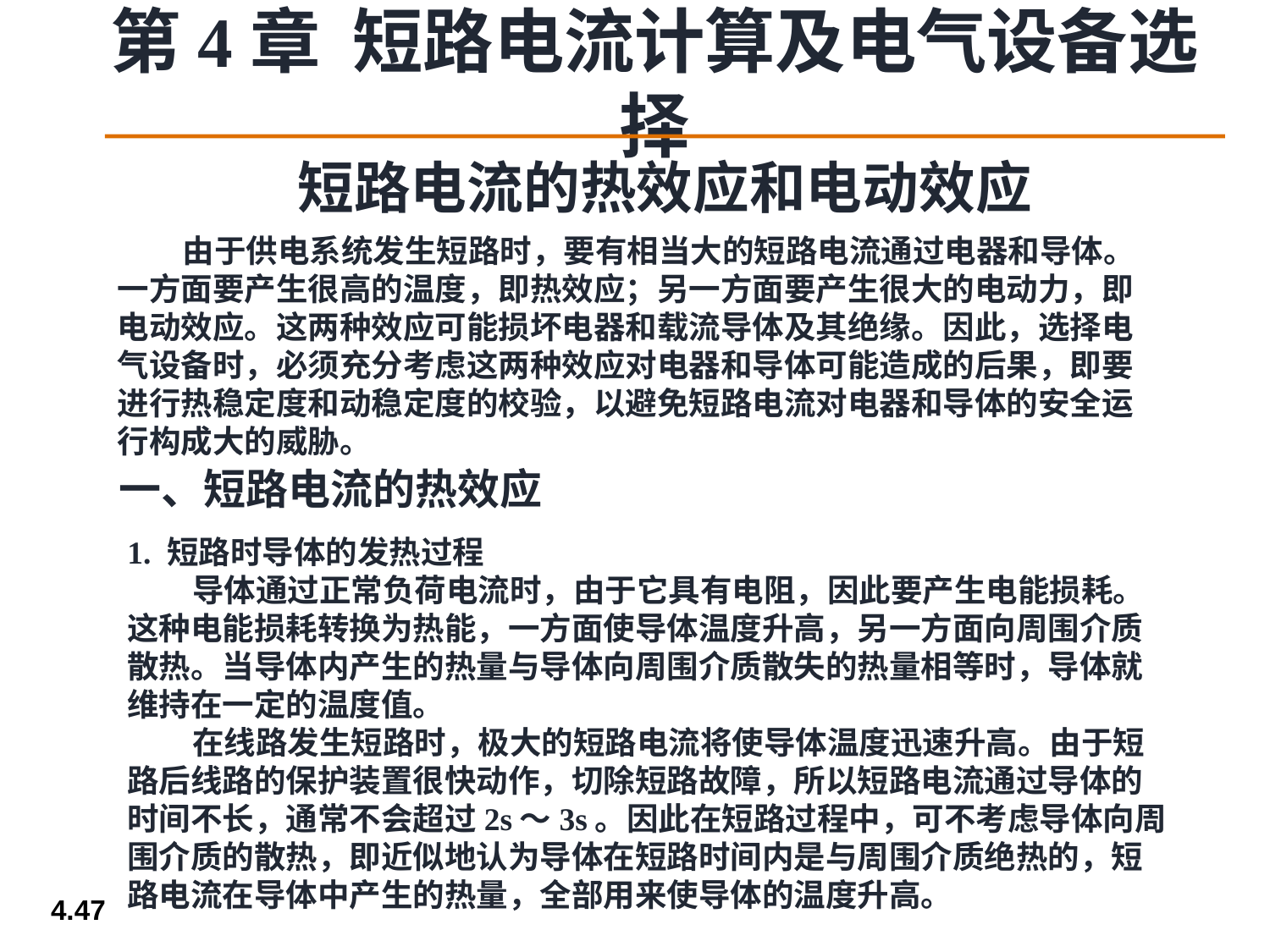

短路电流的热效应和电动效应
        由于供电系统发生短路时，要有相当大的短路电流通过电器和导体。一方面要产生很高的温度，即热效应；另一方面要产生很大的电动力，即电动效应。这两种效应可能损坏电器和载流导体及其绝缘。因此，选择电气设备时，必须充分考虑这两种效应对电器和导体可能造成的后果，即要进行热稳定度和动稳定度的校验，以避免短路电流对电器和导体的安全运行构成大的威胁。
一、短路电流的热效应
1. 短路时导体的发热过程
        导体通过正常负荷电流时，由于它具有电阻，因此要产生电能损耗。这种电能损耗转换为热能，一方面使导体温度升高，另一方面向周围介质散热。当导体内产生的热量与导体向周围介质散失的热量相等时，导体就维持在一定的温度值。
        在线路发生短路时，极大的短路电流将使导体温度迅速升高。由于短路后线路的保护装置很快动作，切除短路故障，所以短路电流通过导体的时间不长，通常不会超过2s～3s。因此在短路过程中，可不考虑导体向周围介质的散热，即近似地认为导体在短路时间内是与周围介质绝热的，短路电流在导体中产生的热量，全部用来使导体的温度升高。